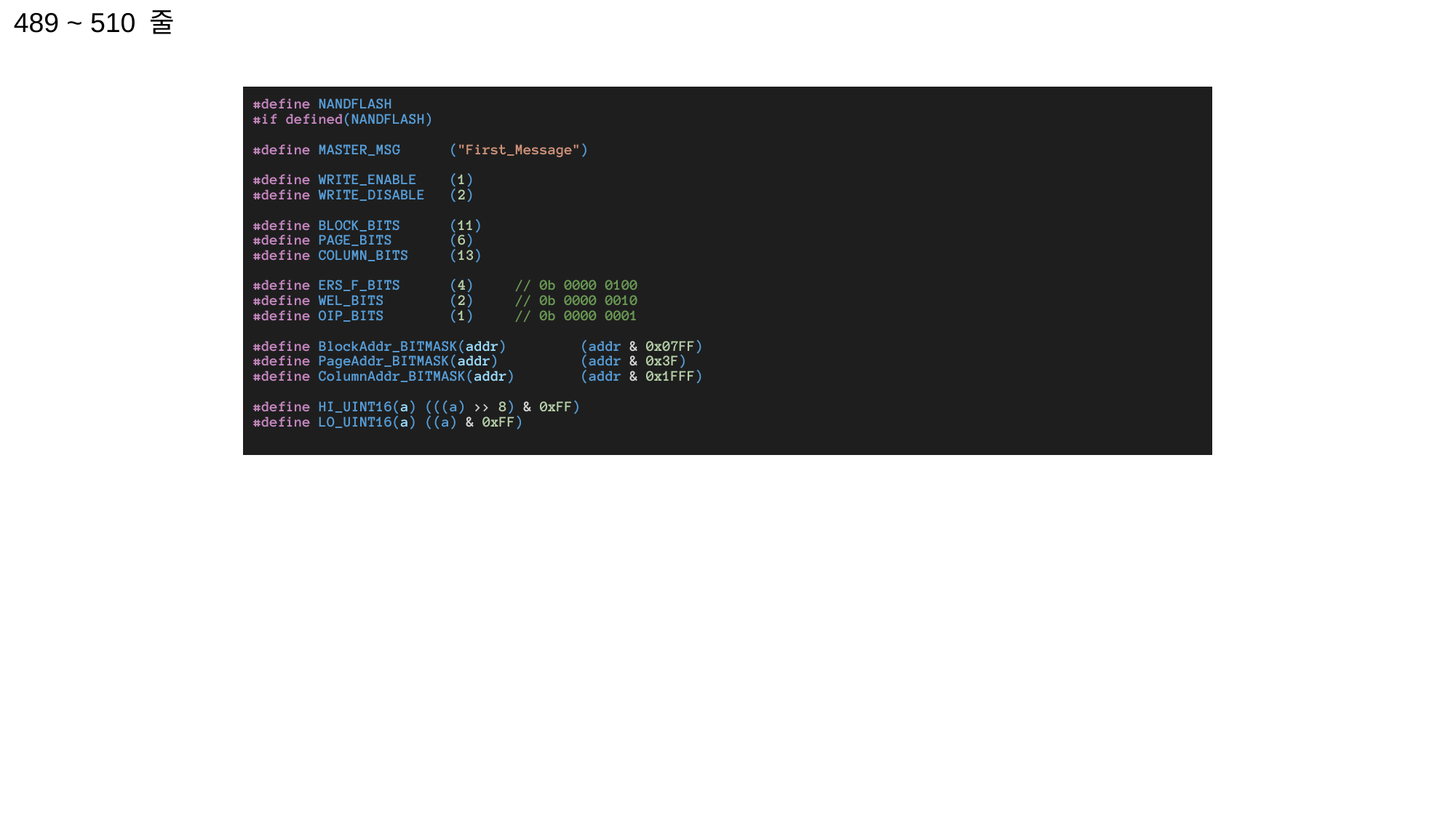

489 ~ 510 줄
| #define NANDFLASH #if defined(NANDFLASH) #define MASTER\_MSG      ("First\_Message") #define WRITE\_ENABLE    (1) #define WRITE\_DISABLE   (2) #define BLOCK\_BITS      (11) #define PAGE\_BITS       (6) #define COLUMN\_BITS     (13) #define ERS\_F\_BITS      (4)     // 0b 0000 0100 #define WEL\_BITS        (2)     // 0b 0000 0010 #define OIP\_BITS        (1)     // 0b 0000 0001 #define BlockAddr\_BITMASK(addr)         (addr & 0x07FF) #define PageAddr\_BITMASK(addr)          (addr & 0x3F) #define ColumnAddr\_BITMASK(addr)        (addr & 0x1FFF) #define HI\_UINT16(a) (((a) >> 8) & 0xFF) #define LO\_UINT16(a) ((a) & 0xFF) |
| --- |